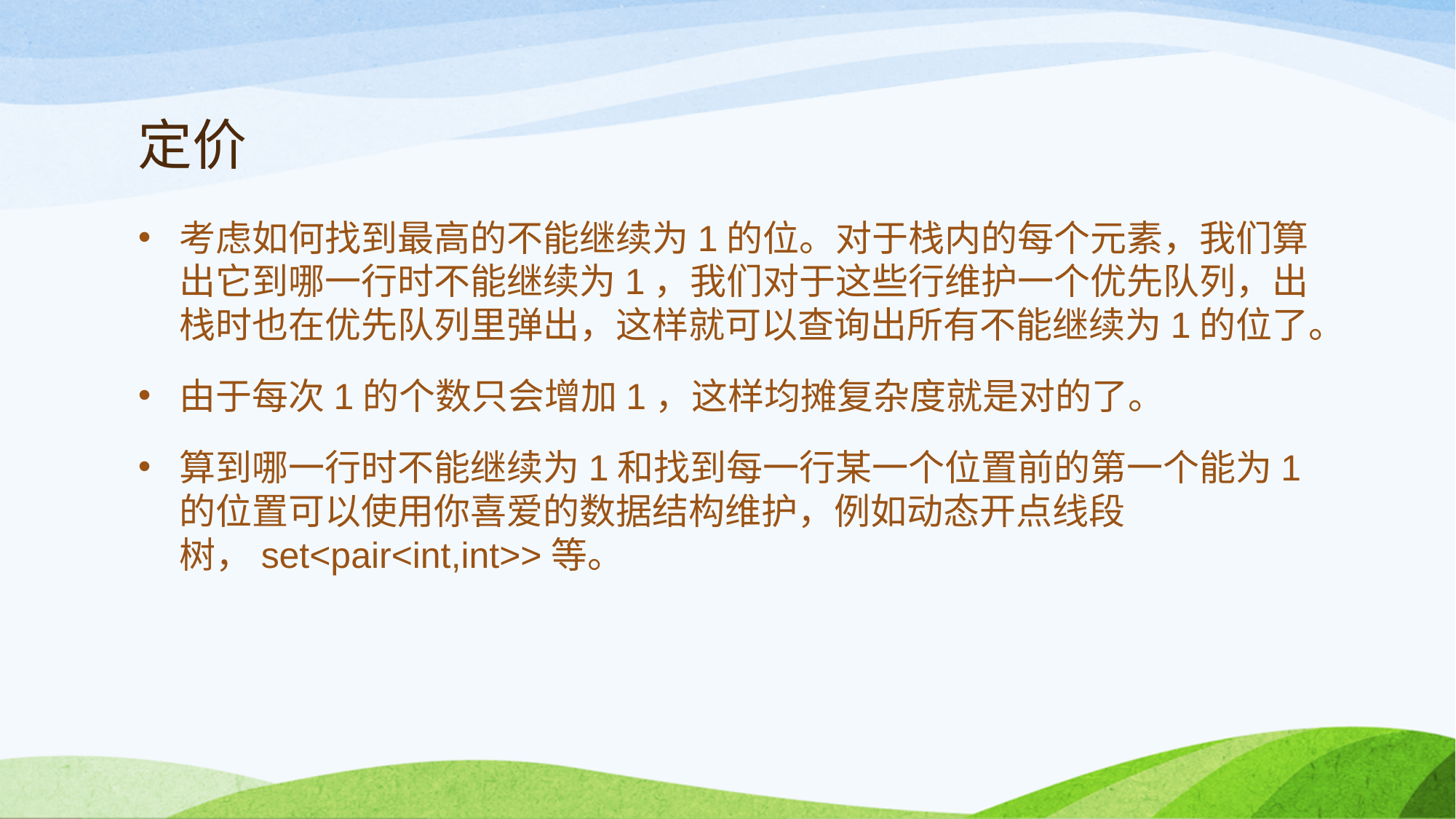

# 定价
考虑如何找到最高的不能继续为1的位。对于栈内的每个元素，我们算出它到哪一行时不能继续为1，我们对于这些行维护一个优先队列，出栈时也在优先队列里弹出，这样就可以查询出所有不能继续为1的位了。
由于每次1的个数只会增加1，这样均摊复杂度就是对的了。
算到哪一行时不能继续为1和找到每一行某一个位置前的第一个能为1的位置可以使用你喜爱的数据结构维护，例如动态开点线段树，set<pair<int,int>>等。